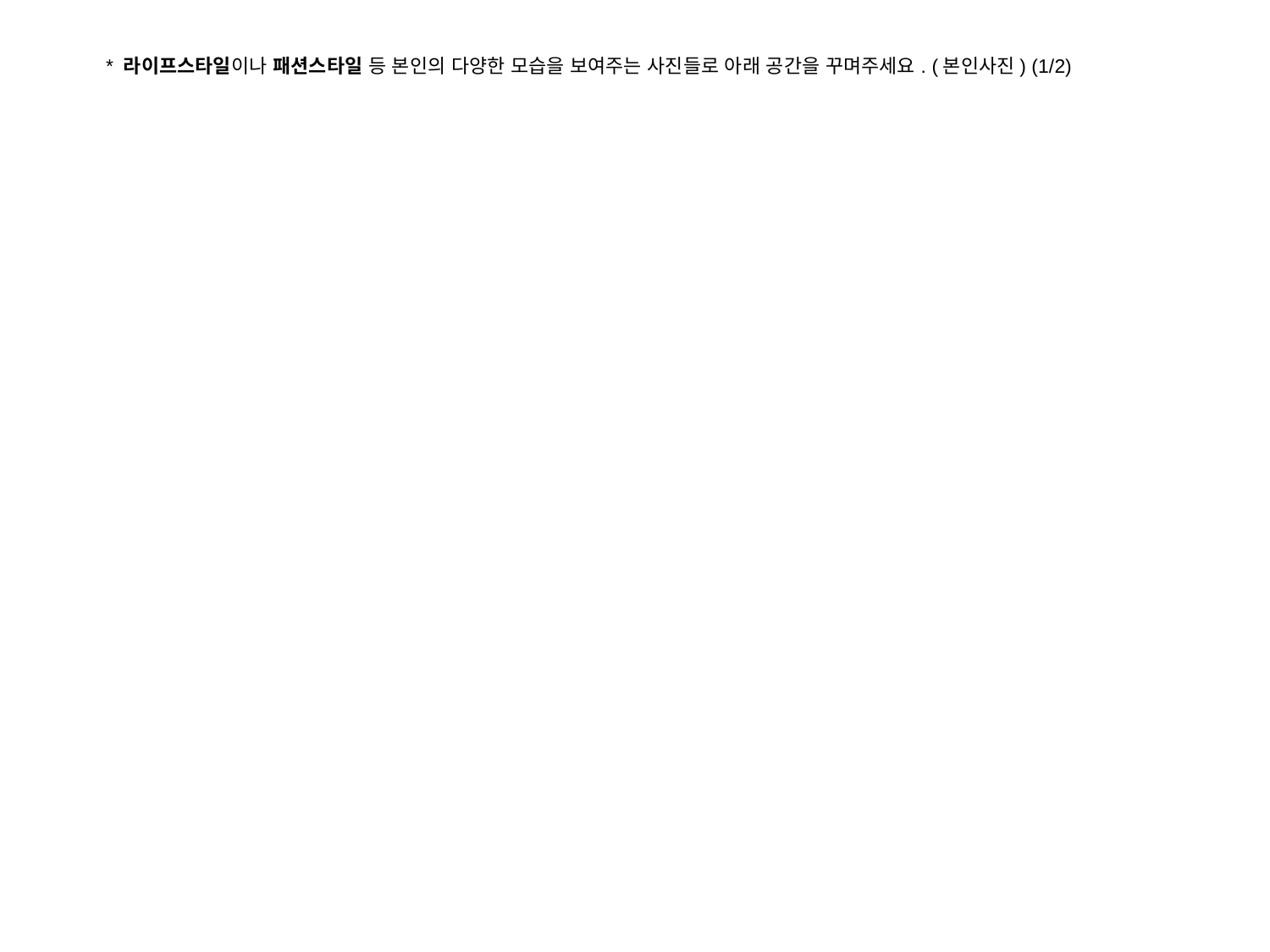

* 라이프스타일이나 패션스타일 등 본인의 다양한 모습을 보여주는 사진들로 아래 공간을 꾸며주세요. (본인사진) (1/2)